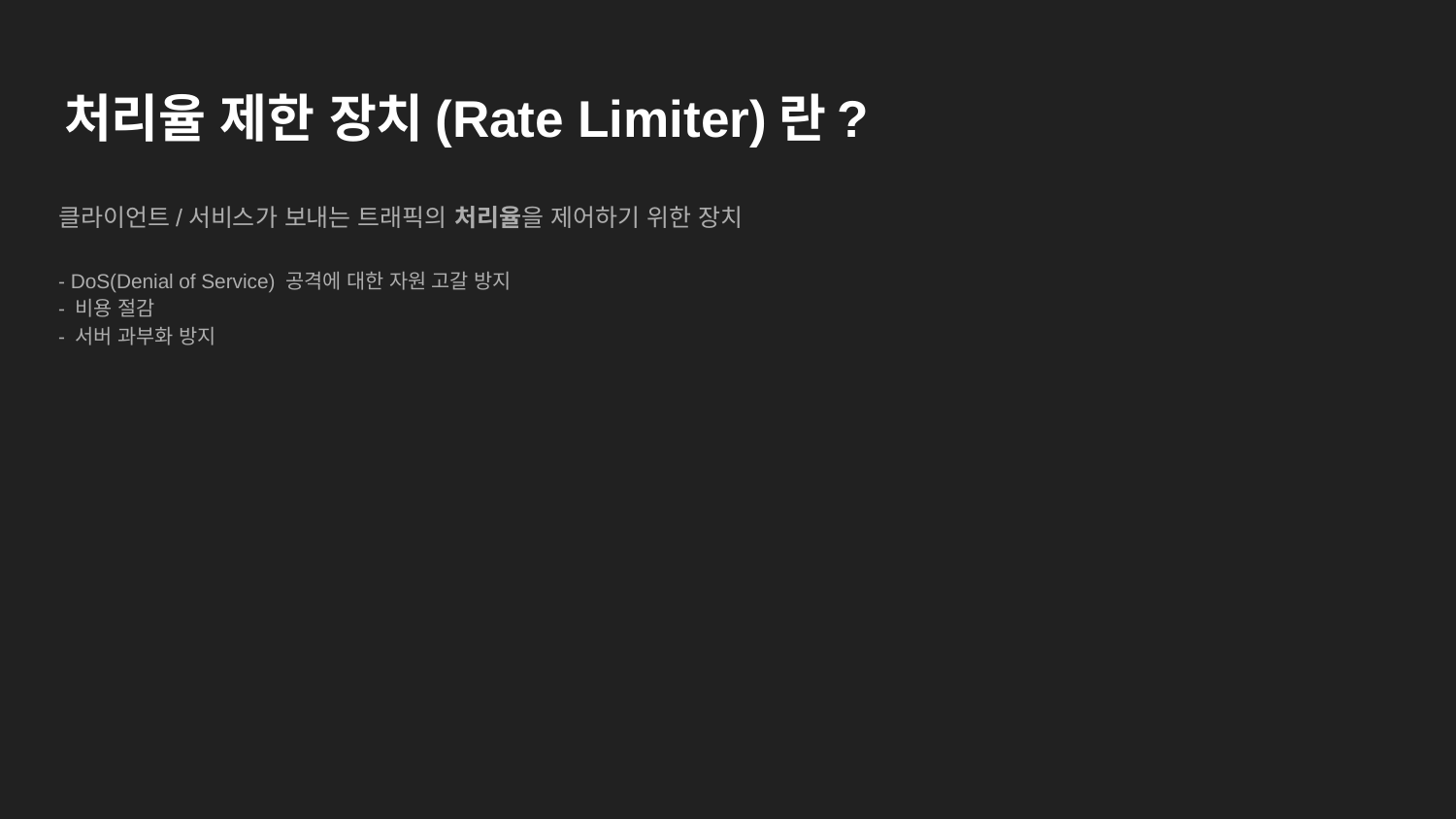

# 처리율 제한 장치(Rate Limiter)란?
클라이언트/서비스가 보내는 트래픽의 처리율을 제어하기 위한 장치
- DoS(Denial of Service) 공격에 대한 자원 고갈 방지
- 비용 절감
- 서버 과부화 방지